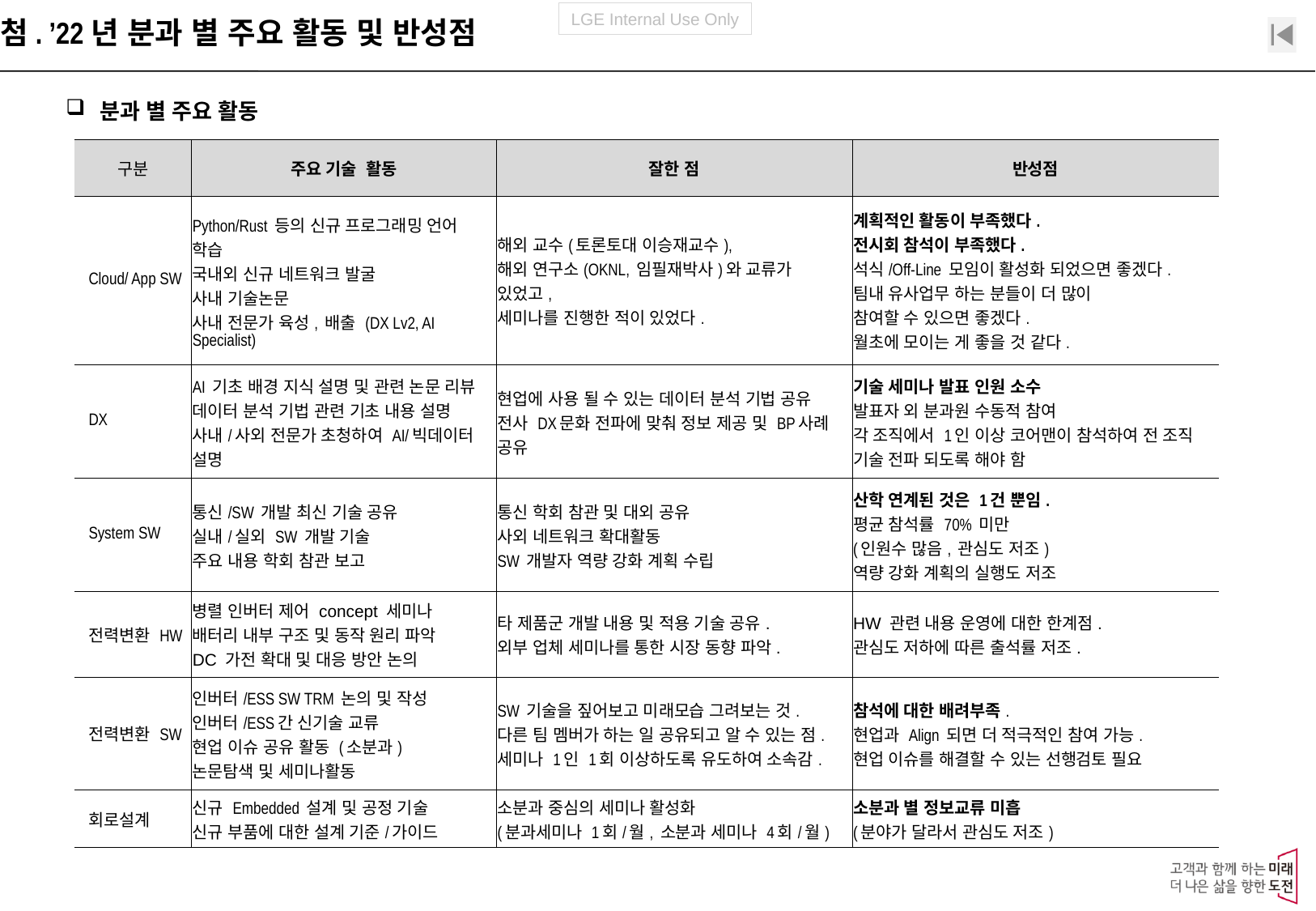

유첨. ’22년 분과 별 주요 활동 및 반성점

 분과 별 주요 활동
| 구분 | 주요 기술 활동 | 잘한 점 | 반성점 |
| --- | --- | --- | --- |
| Cloud/ App SW | Python/Rust 등의 신규 프로그래밍 언어 학습 국내외 신규 네트워크 발굴 사내 기술논문 사내 전문가 육성, 배출 (DX Lv2, AI Specialist) | 해외 교수(토론토대 이승재교수), 해외 연구소(OKNL, 임필재박사)와 교류가 있었고, 세미나를 진행한 적이 있었다. | 계획적인 활동이 부족했다. 전시회 참석이 부족했다. 석식/Off-Line 모임이 활성화 되었으면 좋겠다. 팀내 유사업무 하는 분들이 더 많이 참여할 수 있으면 좋겠다. 월초에 모이는 게 좋을 것 같다. |
| DX | AI 기초 배경 지식 설명 및 관련 논문 리뷰 데이터 분석 기법 관련 기초 내용 설명 사내/사외 전문가 초청하여 AI/빅데이터 설명 | 현업에 사용 될 수 있는 데이터 분석 기법 공유 전사 DX문화 전파에 맞춰 정보 제공 및 BP사례 공유 | 기술 세미나 발표 인원 소수 발표자 외 분과원 수동적 참여 각 조직에서 1인 이상 코어맨이 참석하여 전 조직 기술 전파 되도록 해야 함 |
| System SW | 통신/SW 개발 최신 기술 공유 실내/실외 SW 개발 기술 주요 내용 학회 참관 보고 | 통신 학회 참관 및 대외 공유 사외 네트워크 확대활동 SW 개발자 역량 강화 계획 수립 | 산학 연계된 것은 1건 뿐임. 평균 참석률 70% 미만 (인원수 많음, 관심도 저조) 역량 강화 계획의 실행도 저조 |
| 전력변환 HW | 병렬 인버터 제어 concept 세미나 배터리 내부 구조 및 동작 원리 파악 DC 가전 확대 및 대응 방안 논의 | 타 제품군 개발 내용 및 적용 기술 공유.  외부 업체 세미나를 통한 시장 동향 파악. | HW 관련 내용 운영에 대한 한계점. 관심도 저하에 따른 출석률 저조. |
| 전력변환 SW | 인버터/ESS SW TRM 논의 및 작성 인버터/ESS간 신기술 교류 현업 이슈 공유 활동 (소분과) 논문탐색 및 세미나활동 | SW 기술을 짚어보고 미래모습 그려보는 것. 다른 팀 멤버가 하는 일 공유되고 알 수 있는 점. 세미나 1인 1회 이상하도록 유도하여 소속감. | 참석에 대한 배려부족. 현업과 Align 되면 더 적극적인 참여 가능. 현업 이슈를 해결할 수 있는 선행검토 필요 |
| 회로설계 | 신규 Embedded 설계 및 공정 기술 신규 부품에 대한 설계 기준/가이드 | 소분과 중심의 세미나 활성화 (분과세미나 1회/월, 소분과 세미나 4회/월) | 소분과 별 정보교류 미흡 (분야가 달라서 관심도 저조) |